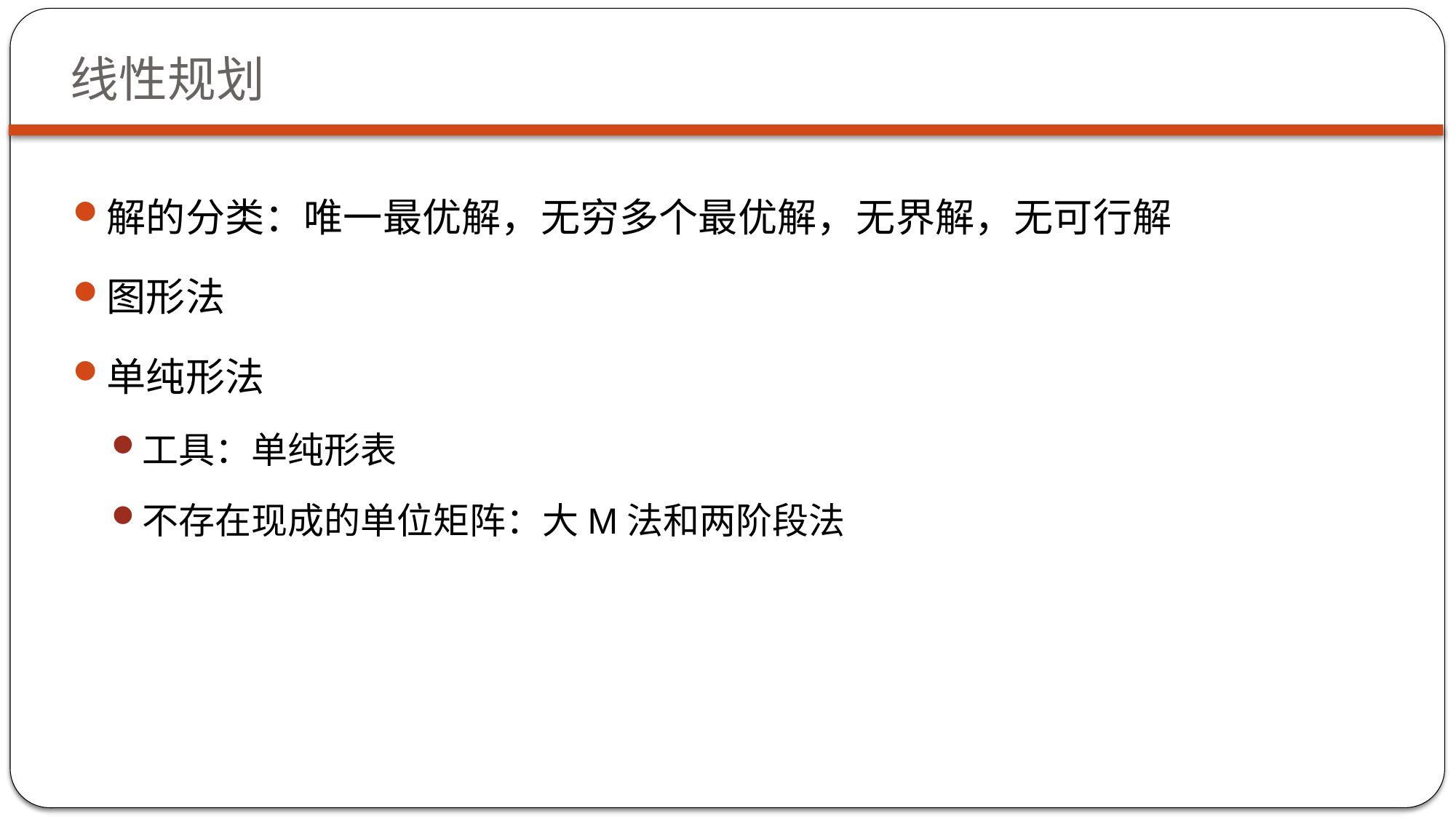

# 线性规划
解的分类：唯一最优解，无穷多个最优解，无界解，无可行解
图形法
单纯形法
工具：单纯形表
不存在现成的单位矩阵：大M法和两阶段法